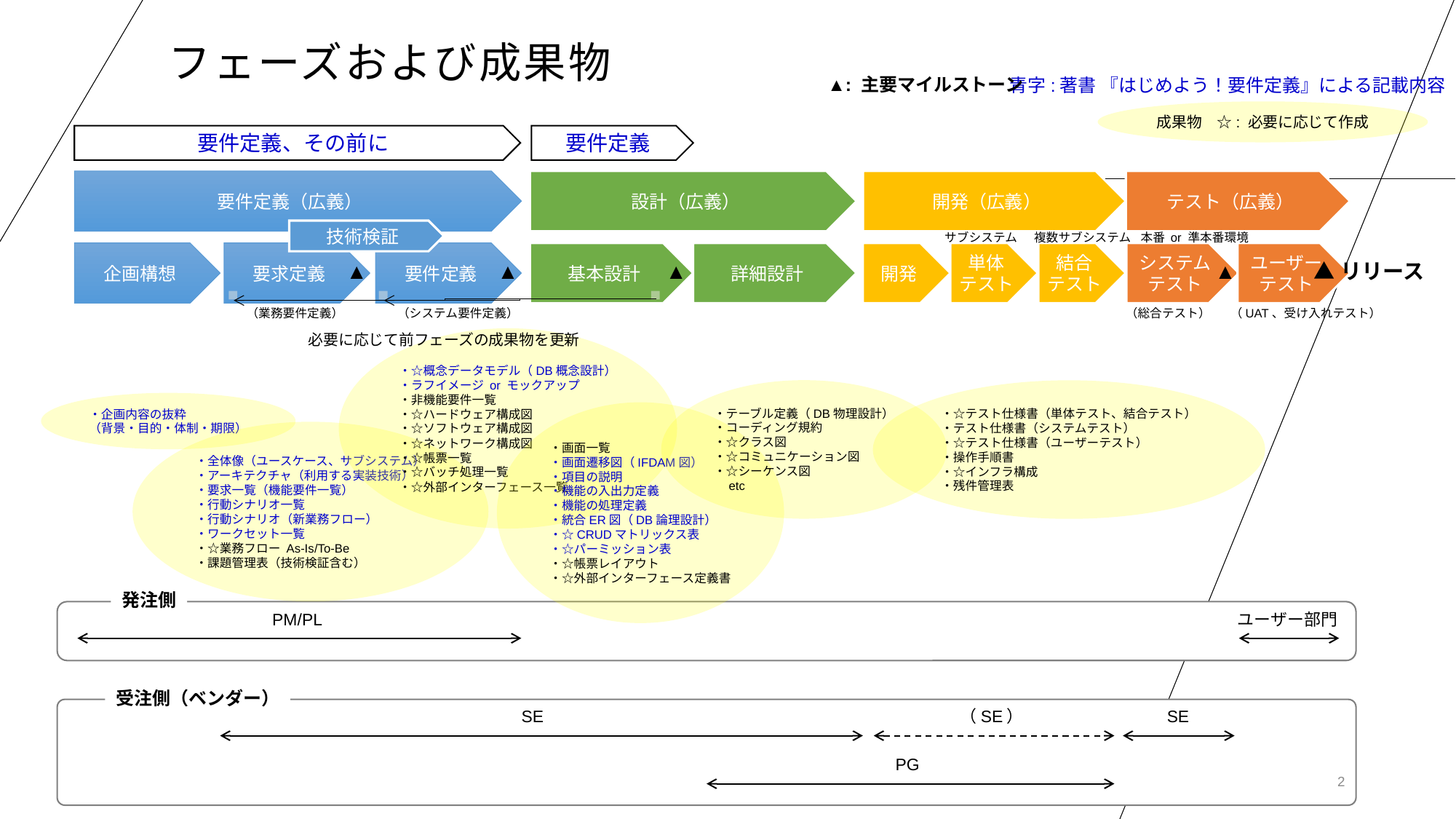

# フェーズおよび成果物
▲: 主要マイルストーン
青字:著書 『はじめよう！要件定義』による記載内容
成果物　☆: 必要に応じて作成
要件定義、その前に
要件定義
要件定義（広義）
設計（広義）
開発（広義）
テスト（広義）
技術検証
サブシステム
複数サブシステム
本番 or 準本番環境
企画構想
要求定義
要件定義
基本設計
詳細設計
開発
単体
テスト
結合
テスト
システム
テスト
ユーザー
テスト
▲
▲
▲
▲
▲リリース

（業務要件定義）
（システム要件定義）
（総合テスト）
（UAT、受け入れテスト）
・☆概念データモデル（DB概念設計）
・ラフイメージ or モックアップ
・非機能要件一覧
・☆ハードウェア構成図
・☆ソフトウェア構成図
・☆ネットワーク構成図
・☆帳票一覧
・☆バッチ処理一覧
・☆外部インターフェース一覧
必要に応じて前フェーズの成果物を更新
・テーブル定義（DB物理設計）
・コーディング規約
・☆クラス図
・☆コミュニケーション図
・☆シーケンス図
　etc
・☆テスト仕様書（単体テスト、結合テスト）
・テスト仕様書（システムテスト）
・☆テスト仕様書（ユーザーテスト）
・操作手順書
・☆インフラ構成
・残件管理表
・企画内容の抜粋
（背景・目的・体制・期限）
・画面一覧
・画面遷移図（IFDAM図）
・項目の説明
・機能の入出力定義
・機能の処理定義
・統合ER図（DB論理設計）
・☆CRUDマトリックス表
・☆パーミッション表
・☆帳票レイアウト
・☆外部インターフェース定義書
・全体像（ユースケース、サブシステム）
・アーキテクチャ（利用する実装技術）
・要求一覧（機能要件一覧）
・行動シナリオ一覧
・行動シナリオ（新業務フロー）
・ワークセット一覧
・☆業務フロー As-Is/To-Be
・課題管理表（技術検証含む）
発注側

PM/PL
ユーザー部門
受注側（ベンダー）

SE
（SE）
SE
PG
2